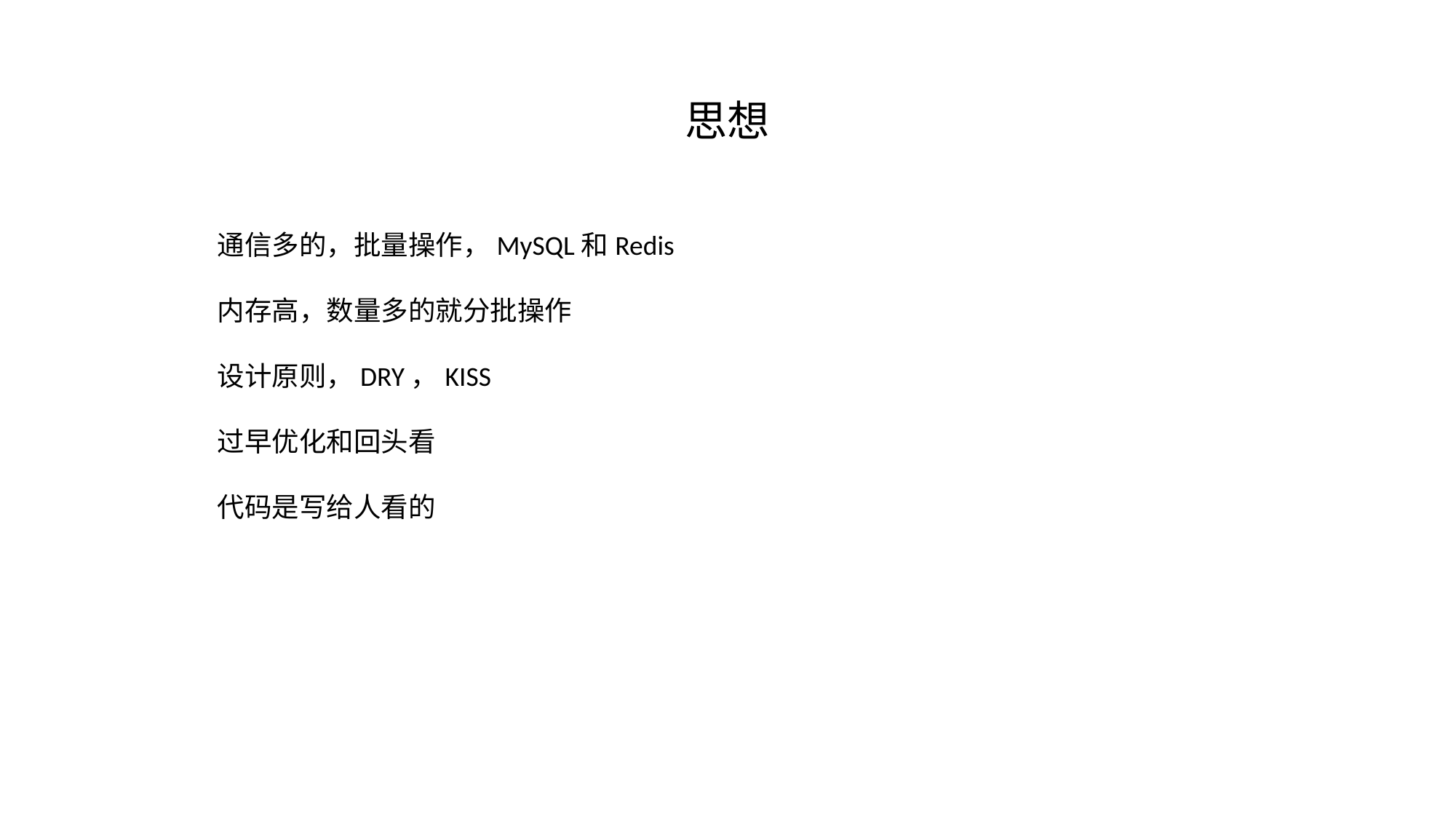

# 思想
通信多的，批量操作，MySQL和Redis

内存高，数量多的就分批操作

设计原则，DRY，KISS

过早优化和回头看

代码是写给人看的